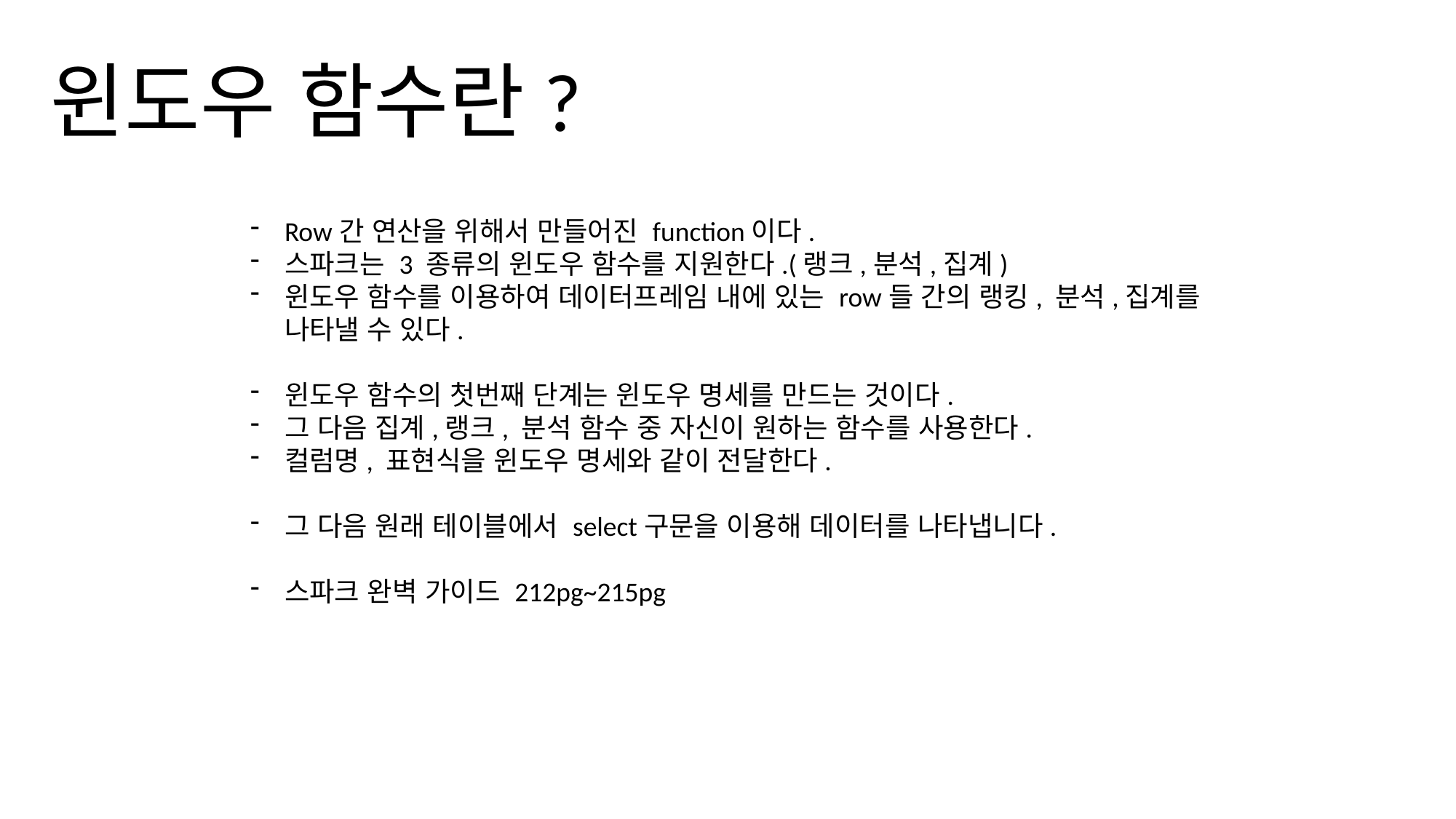

윈도우 함수란?
Row간 연산을 위해서 만들어진 function이다.
스파크는 3 종류의 윈도우 함수를 지원한다.(랭크,분석,집계)
윈도우 함수를 이용하여 데이터프레임 내에 있는 row들 간의 랭킹, 분석,집계를 나타낼 수 있다.

윈도우 함수의 첫번째 단계는 윈도우 명세를 만드는 것이다.
그 다음 집계,랭크, 분석 함수 중 자신이 원하는 함수를 사용한다.
컬럼명, 표현식을 윈도우 명세와 같이 전달한다.

그 다음 원래 테이블에서 select구문을 이용해 데이터를 나타냅니다.

스파크 완벽 가이드 212pg~215pg